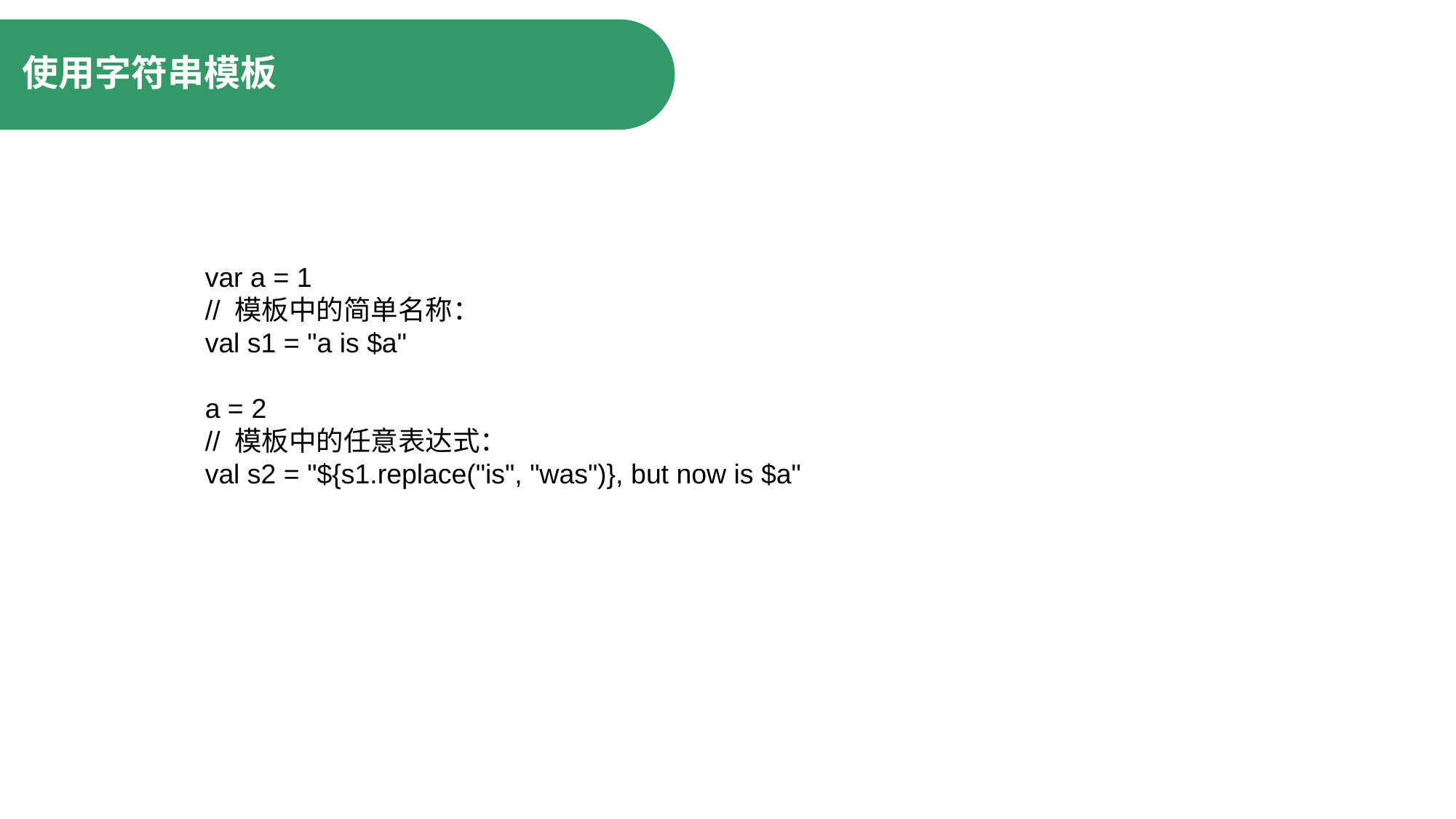

使用字符串模板
var a = 1
// 模板中的简单名称：
val s1 = "a is $a"

a = 2
// 模板中的任意表达式：
val s2 = "${s1.replace("is", "was")}, but now is $a"